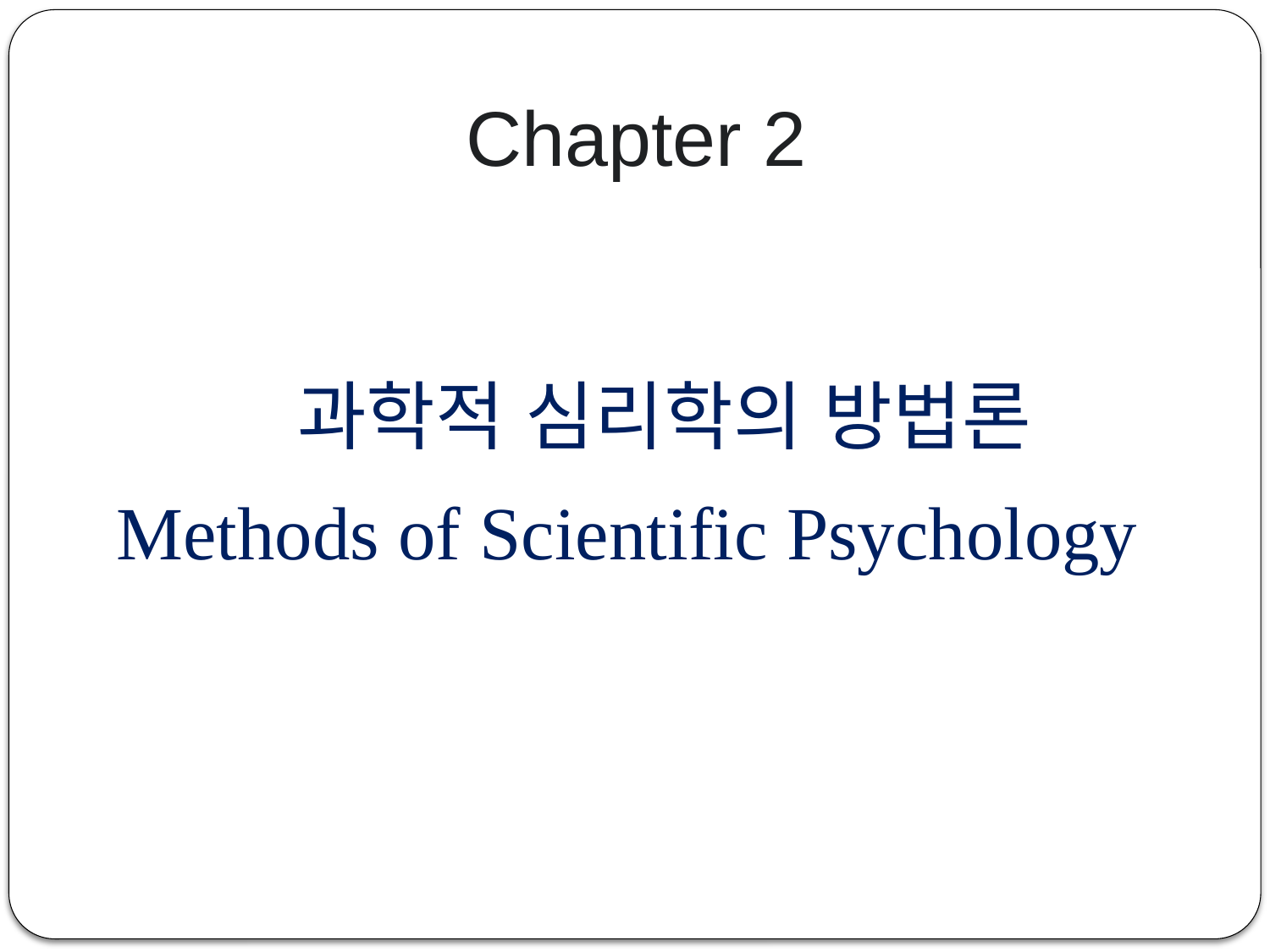

# Chapter 2
과학적 심리학의 방법론
Methods of Scientific Psychology